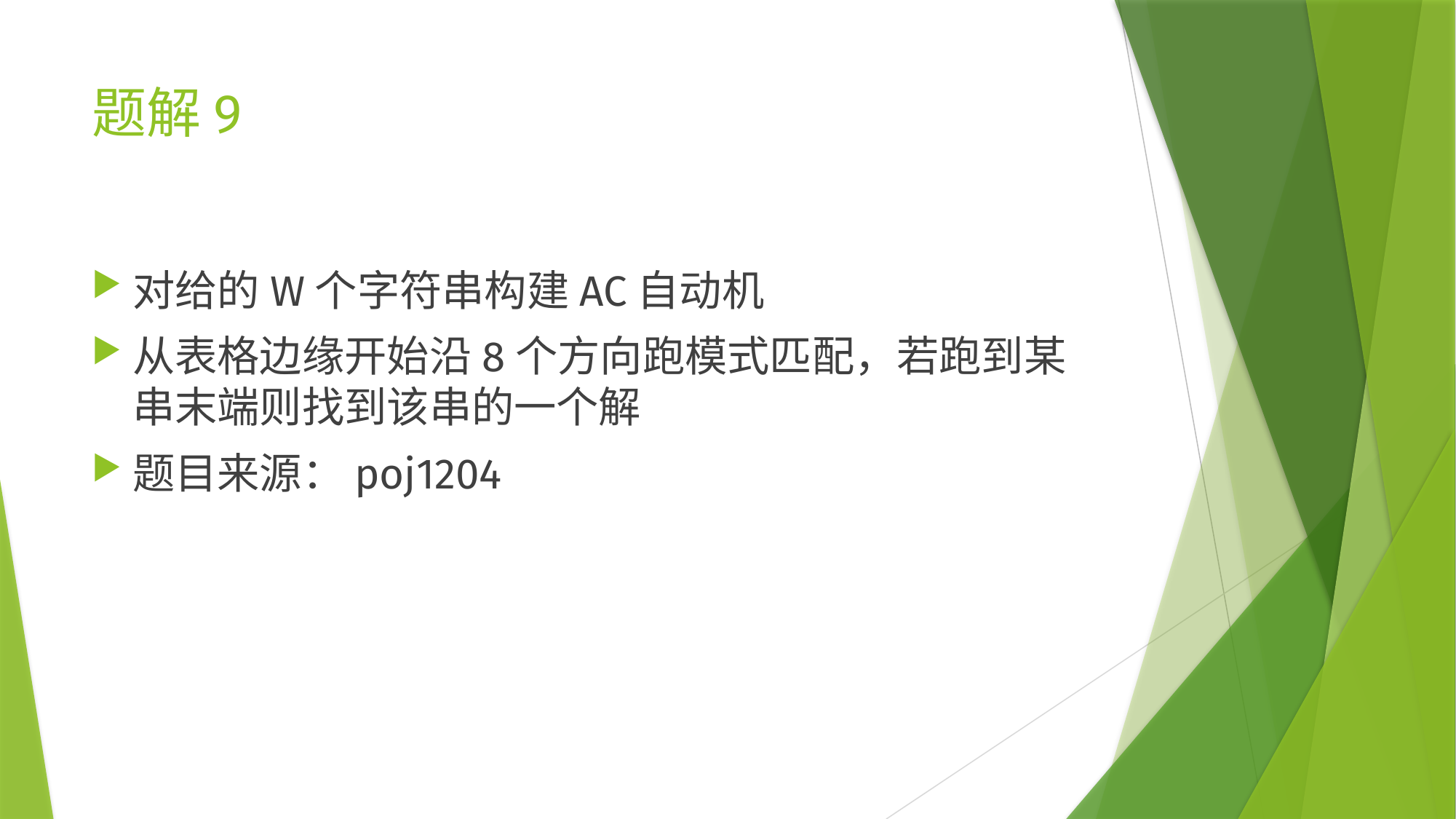

# 题解9
对给的W个字符串构建AC自动机
从表格边缘开始沿8个方向跑模式匹配，若跑到某串末端则找到该串的一个解
题目来源：poj1204